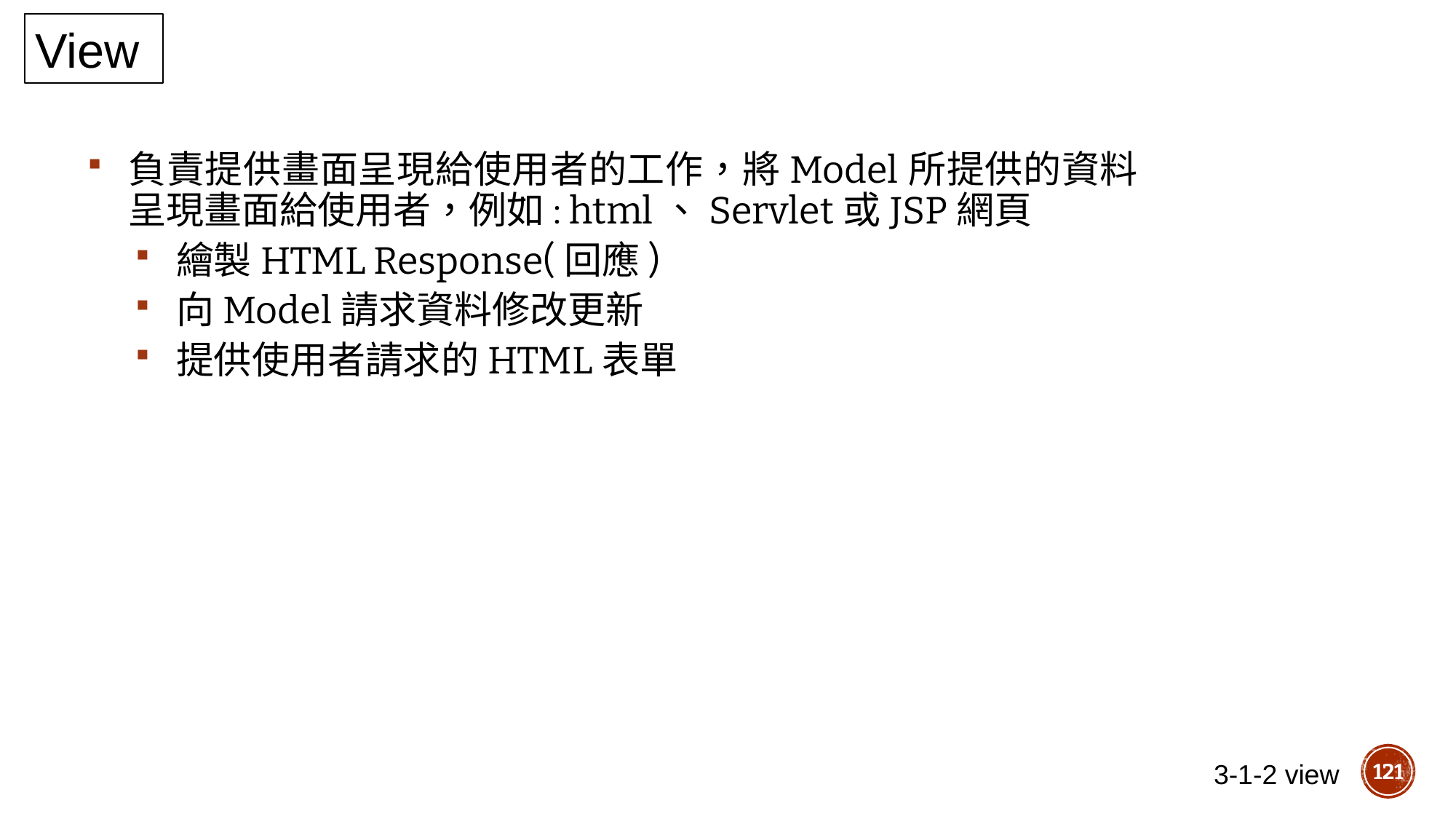

View
負責提供畫面呈現給使用者的工作，將Model所提供的資料呈現畫面給使用者，例如: html、Servlet或JSP網頁
繪製HTML Response(回應)
向Model請求資料修改更新
提供使用者請求的HTML表單
121
3-1-2 view